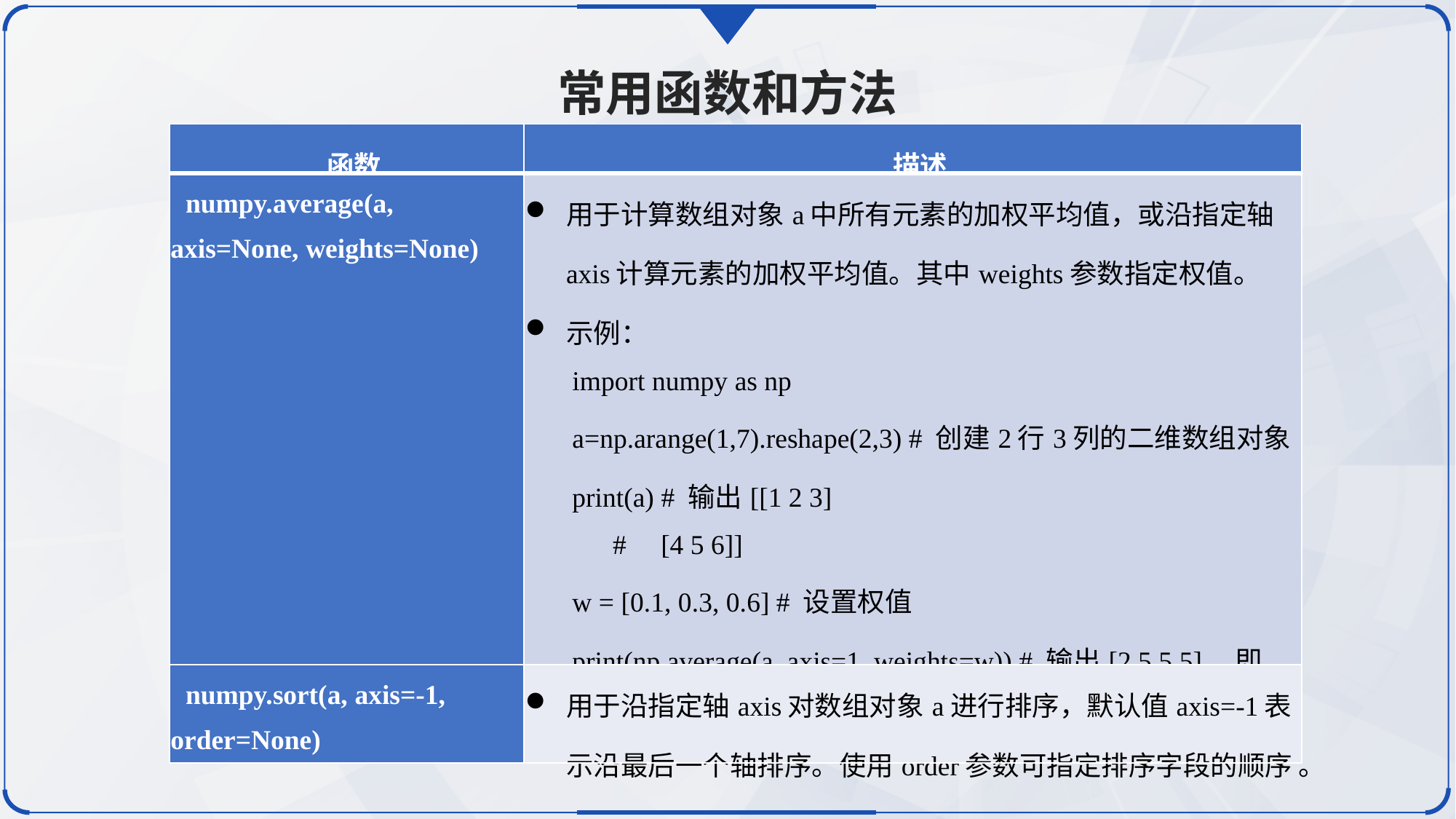

常用函数和方法
| 函数 | 描述 |
| --- | --- |
| numpy.average(a, axis=None, weights=None) | 用于计算数组对象a中所有元素的加权平均值，或沿指定轴axis计算元素的加权平均值。其中weights参数指定权值。 示例： import numpy as np a=np.arange(1,7).reshape(2,3) # 创建2行3列的二维数组对象 print(a) # 输出[[1 2 3] # [4 5 6]] w = [0.1, 0.3, 0.6] # 设置权值 print(np.average(a, axis=1, weights=w)) # 输出[2.5 5.5]，即1\*0.1+2\*0.3+3\*0.6=2.5、4\*0.1+5\*0.3+6\*0.6=5.5 |
| numpy.sort(a, axis=-1, order=None) | 用于沿指定轴axis对数组对象a进行排序，默认值axis=-1表示沿最后一个轴排序。使用order参数可指定排序字段的顺序 。 |